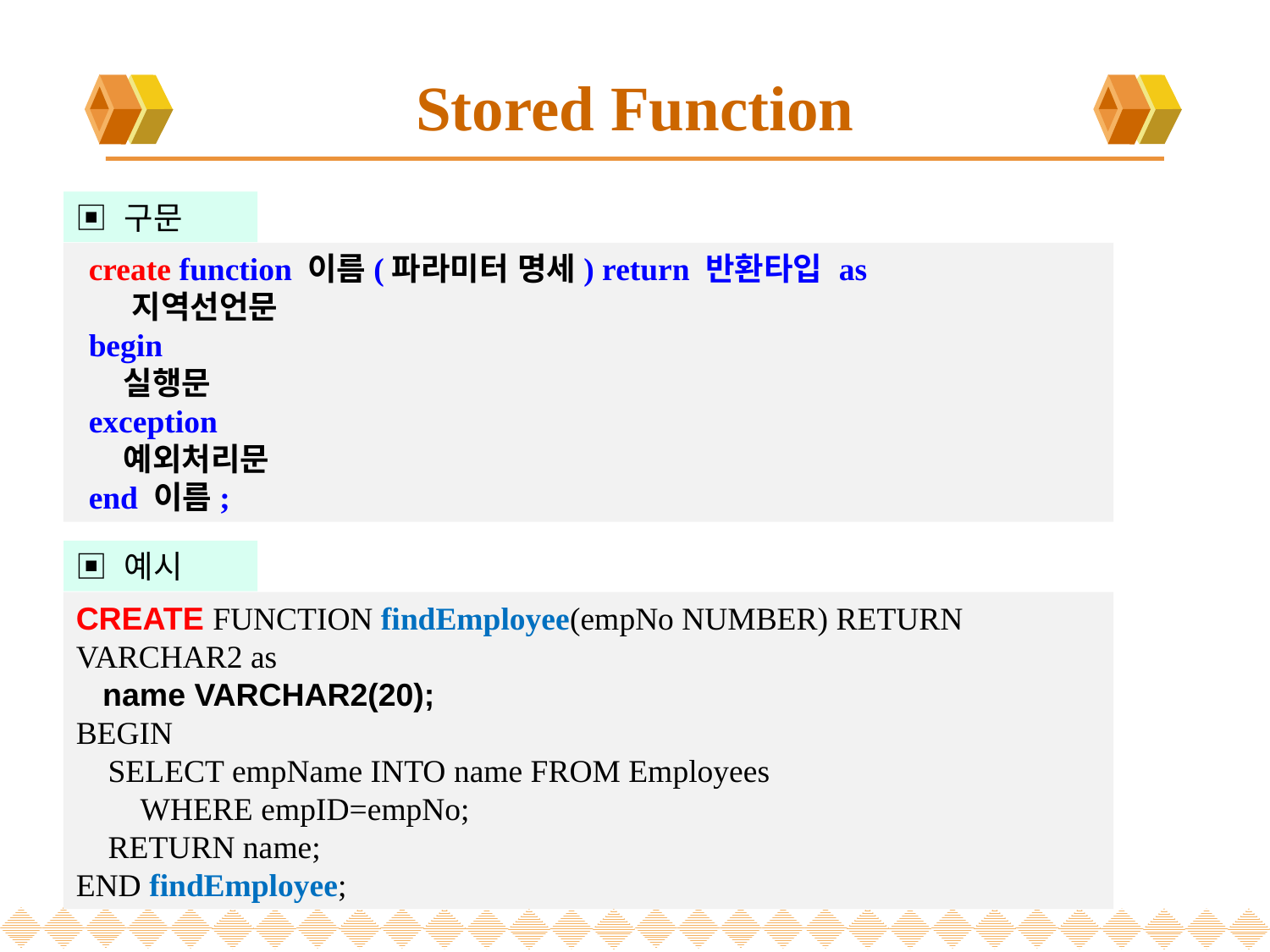

# Stored Function
▣ 구문
create function 이름(파라미터 명세) return 반환타입 as
    지역선언문
begin
      실행문
exception
      예외처리문
end 이름;
▣ 예시
CREATE FUNCTION findEmployee(empNo NUMBER) RETURN VARCHAR2 as
   name VARCHAR2(20);
BEGIN
    SELECT empName INTO name FROM Employees
        WHERE empID=empNo;
    RETURN name;
END findEmployee;